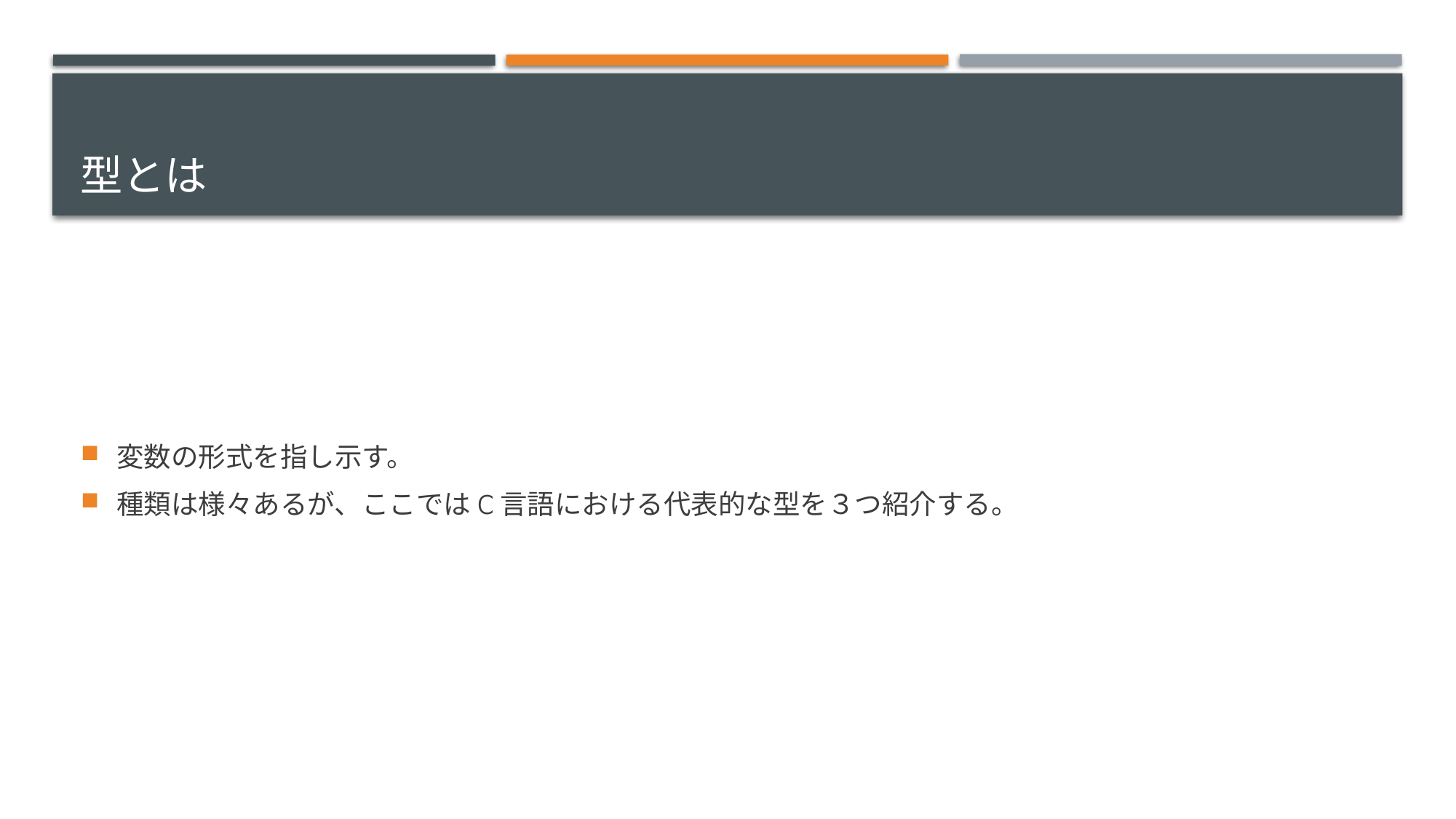

# 型とは
変数の形式を指し示す。
種類は様々あるが、ここではC言語における代表的な型を３つ紹介する。